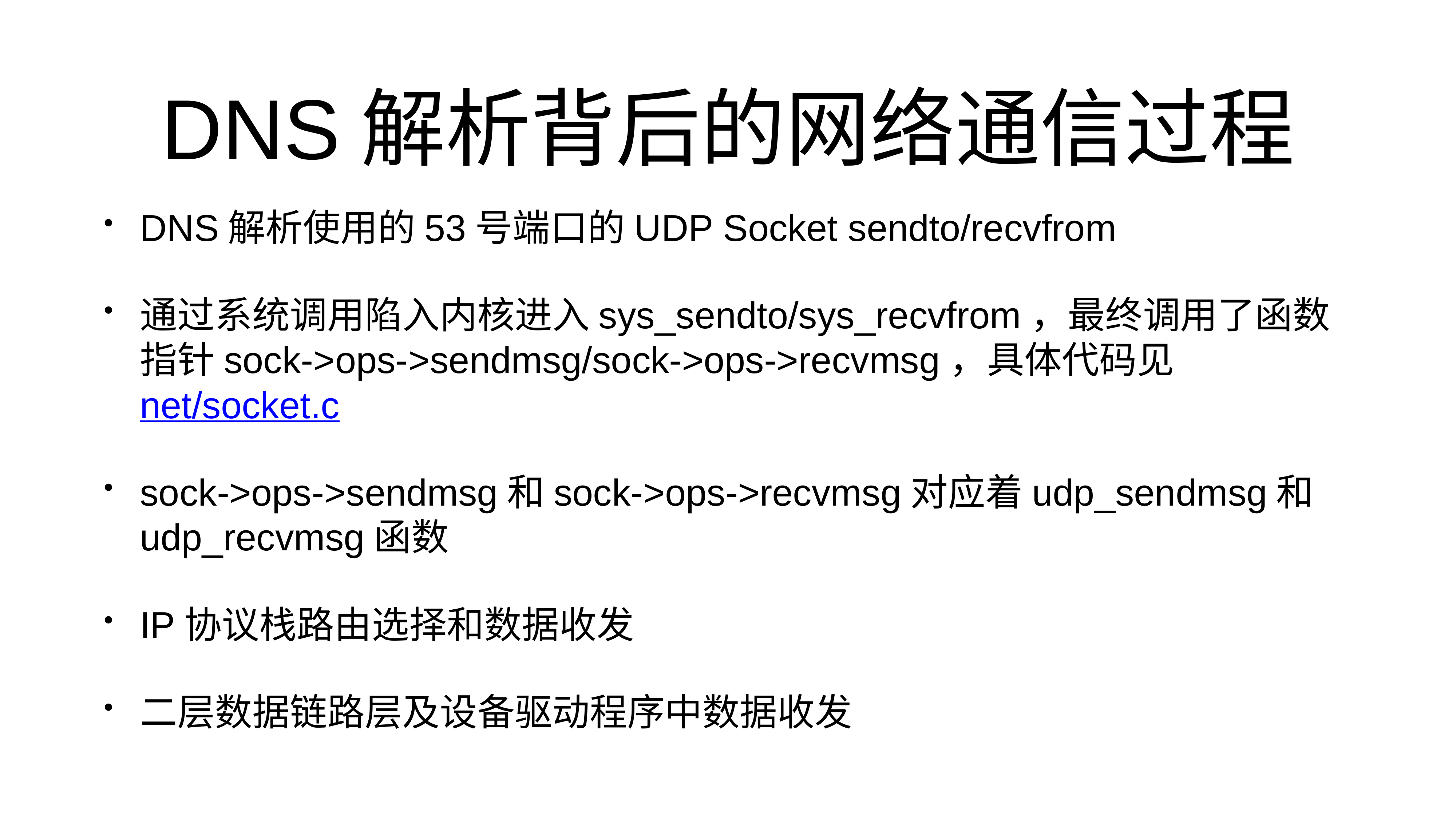

# DNS解析背后的网络通信过程
DNS解析使用的53号端口的UDP Socket sendto/recvfrom
通过系统调用陷入内核进入sys_sendto/sys_recvfrom，最终调用了函数指针sock->ops->sendmsg/sock->ops->recvmsg，具体代码见net/socket.c
sock->ops->sendmsg和sock->ops->recvmsg对应着udp_sendmsg和udp_recvmsg函数
IP协议栈路由选择和数据收发
二层数据链路层及设备驱动程序中数据收发